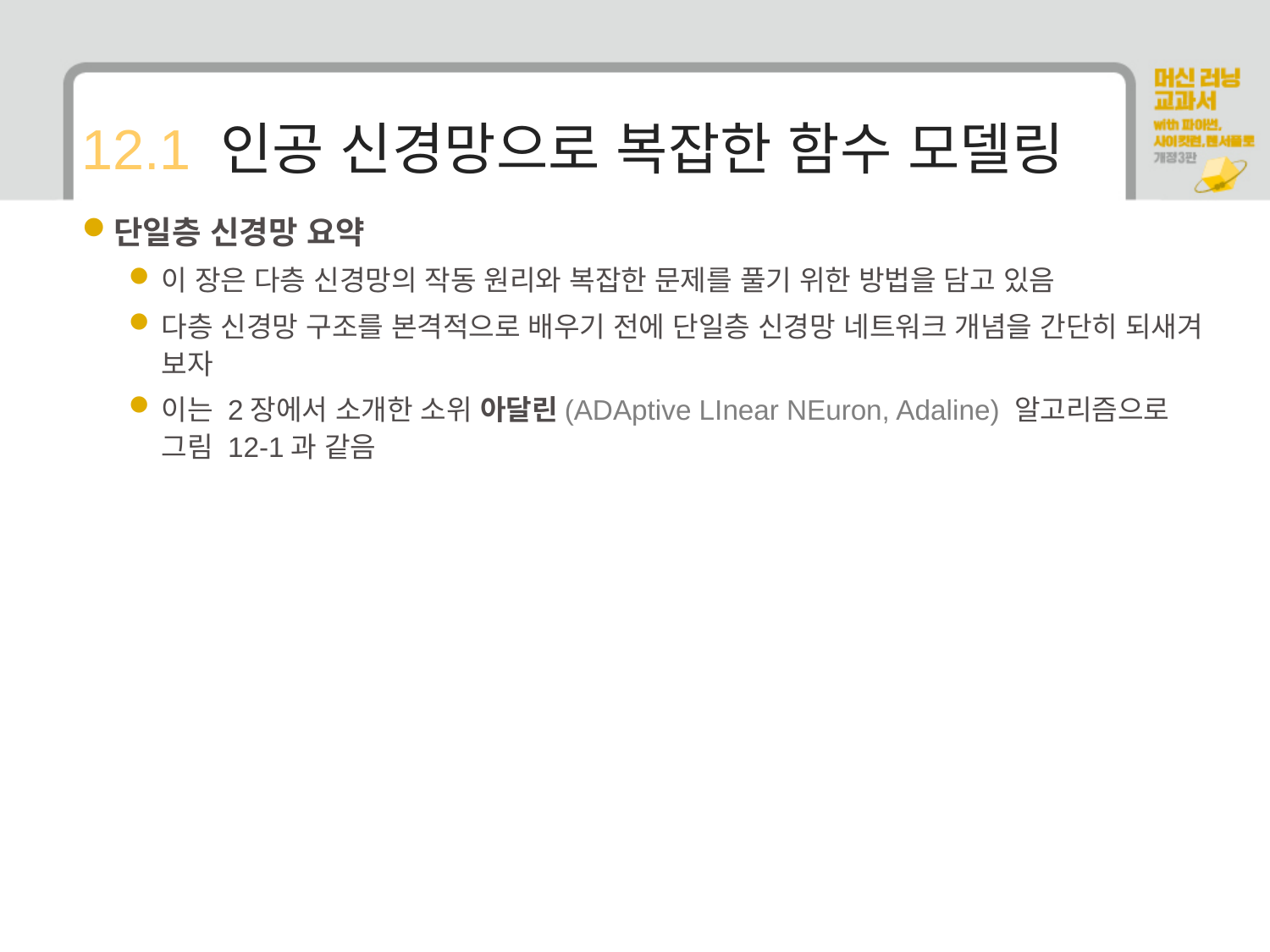

# 12.1 인공 신경망으로 복잡한 함수 모델링
단일층 신경망 요약
이 장은 다층 신경망의 작동 원리와 복잡한 문제를 풀기 위한 방법을 담고 있음
다층 신경망 구조를 본격적으로 배우기 전에 단일층 신경망 네트워크 개념을 간단히 되새겨 보자
이는 2장에서 소개한 소위 아달린(ADAptive LInear NEuron, Adaline) 알고리즘으로 그림 12-1과 같음